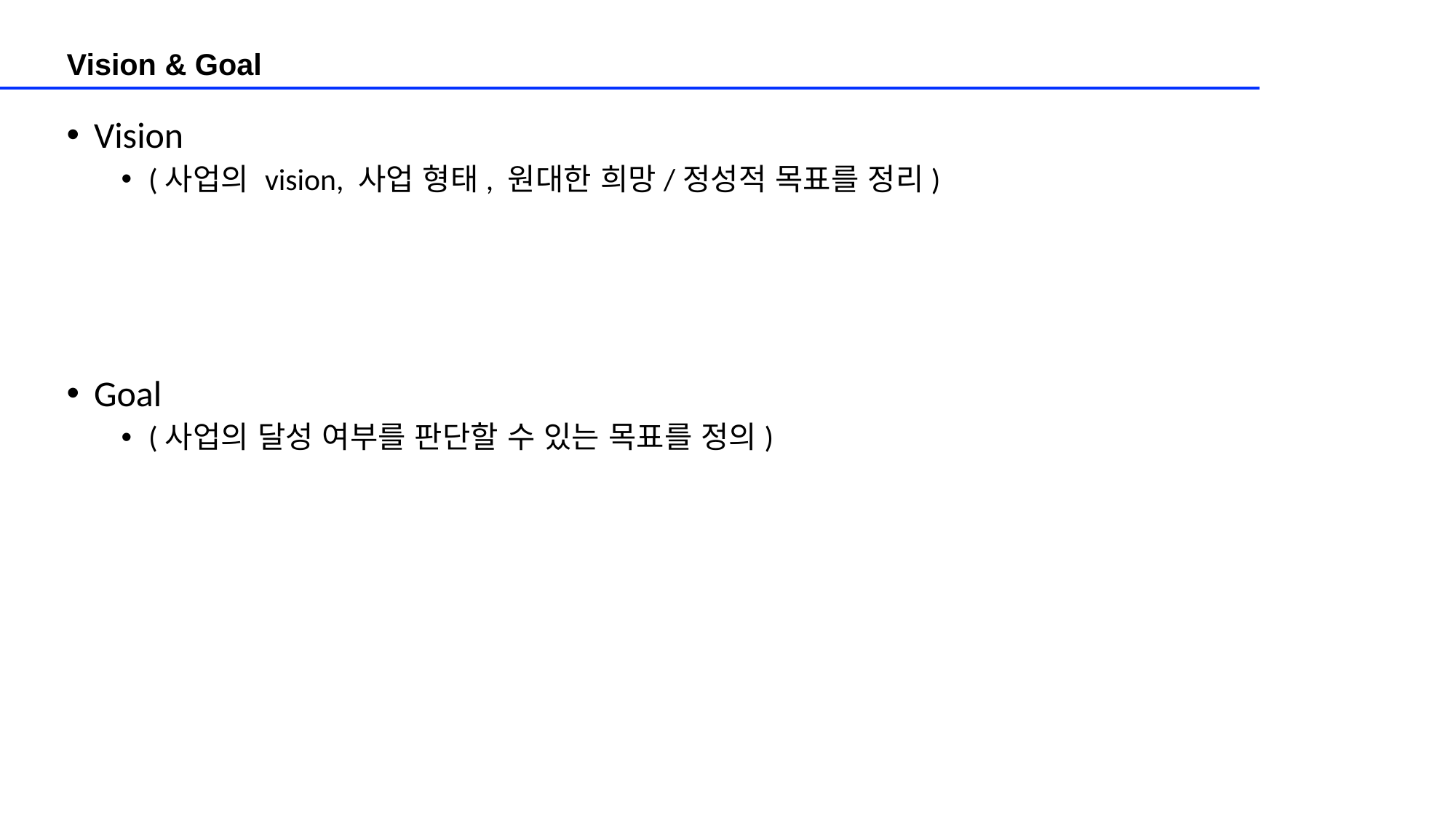

# Vision & Goal
Vision
(사업의 vision, 사업 형태, 원대한 희망/정성적 목표를 정리)

Goal
(사업의 달성 여부를 판단할 수 있는 목표를 정의)